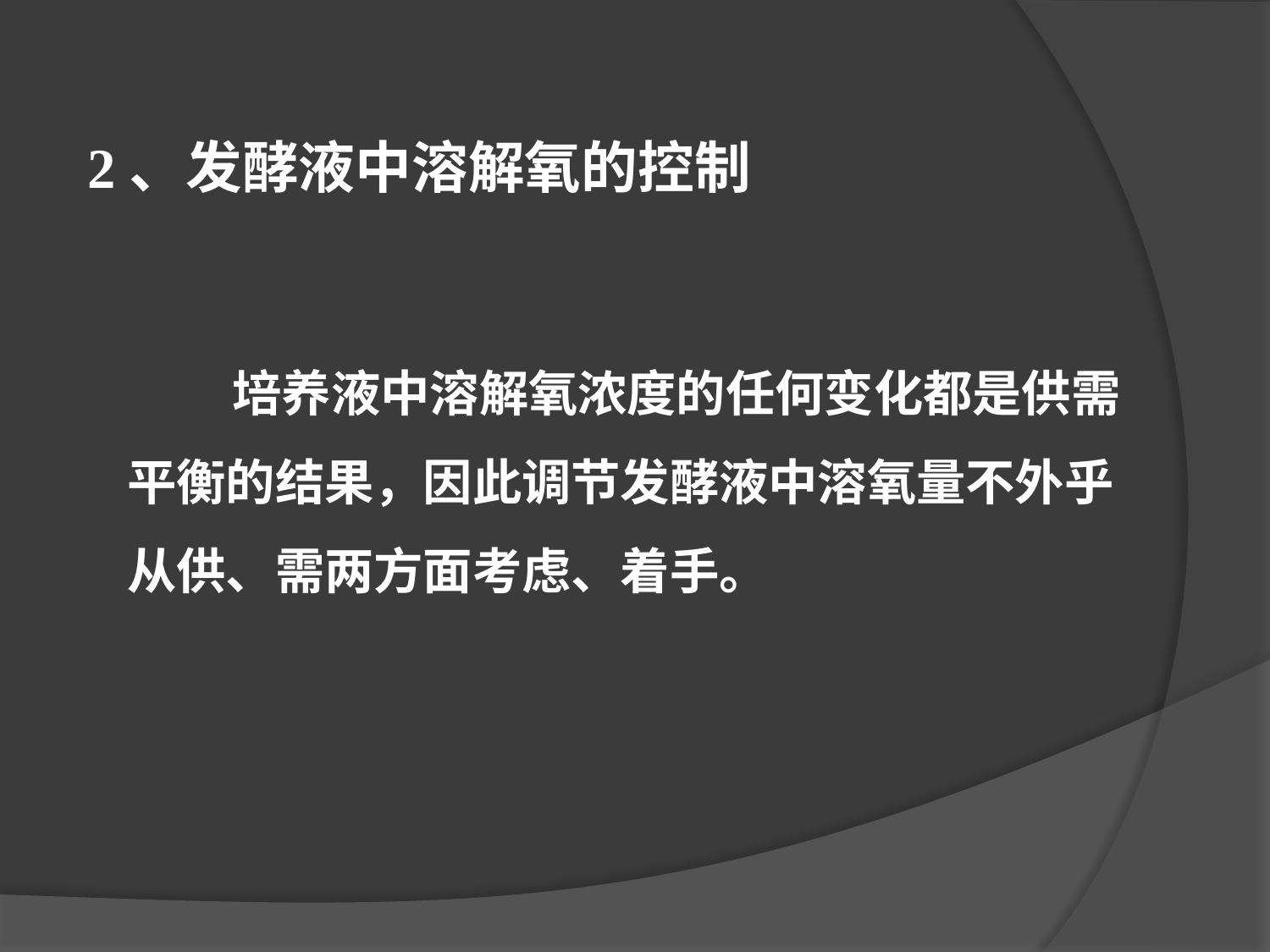

2、发酵液中溶解氧的控制
          培养液中溶解氧浓度的任何变化都是供需平衡的结果，因此调节发酵液中溶氧量不外乎从供、需两方面考虑、着手。